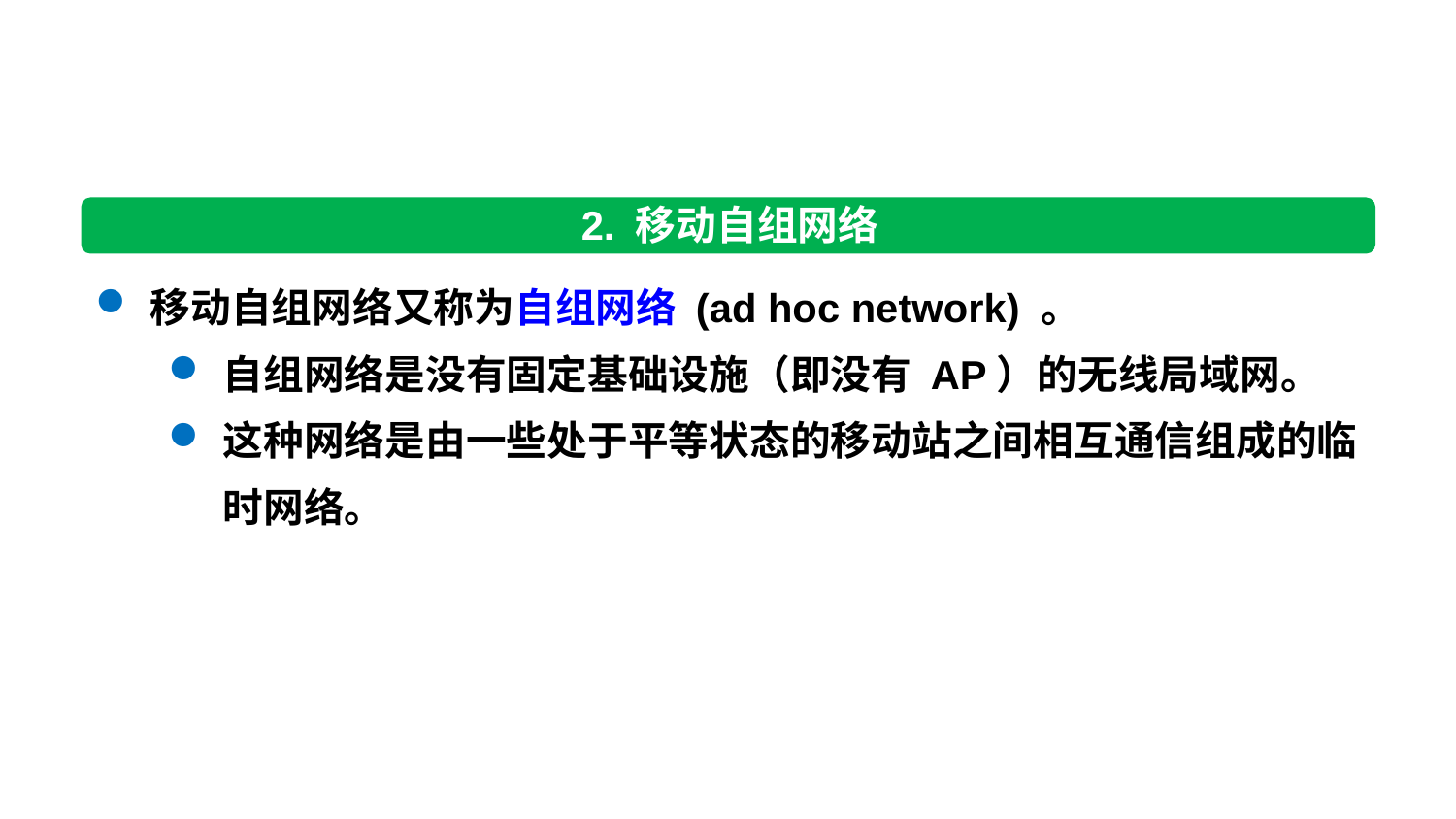

2. 移动自组网络

移动自组网络又称为自组网络 (ad hoc network) 。
自组网络是没有固定基础设施（即没有 AP）的无线局域网。
这种网络是由一些处于平等状态的移动站之间相互通信组成的临时网络。
19